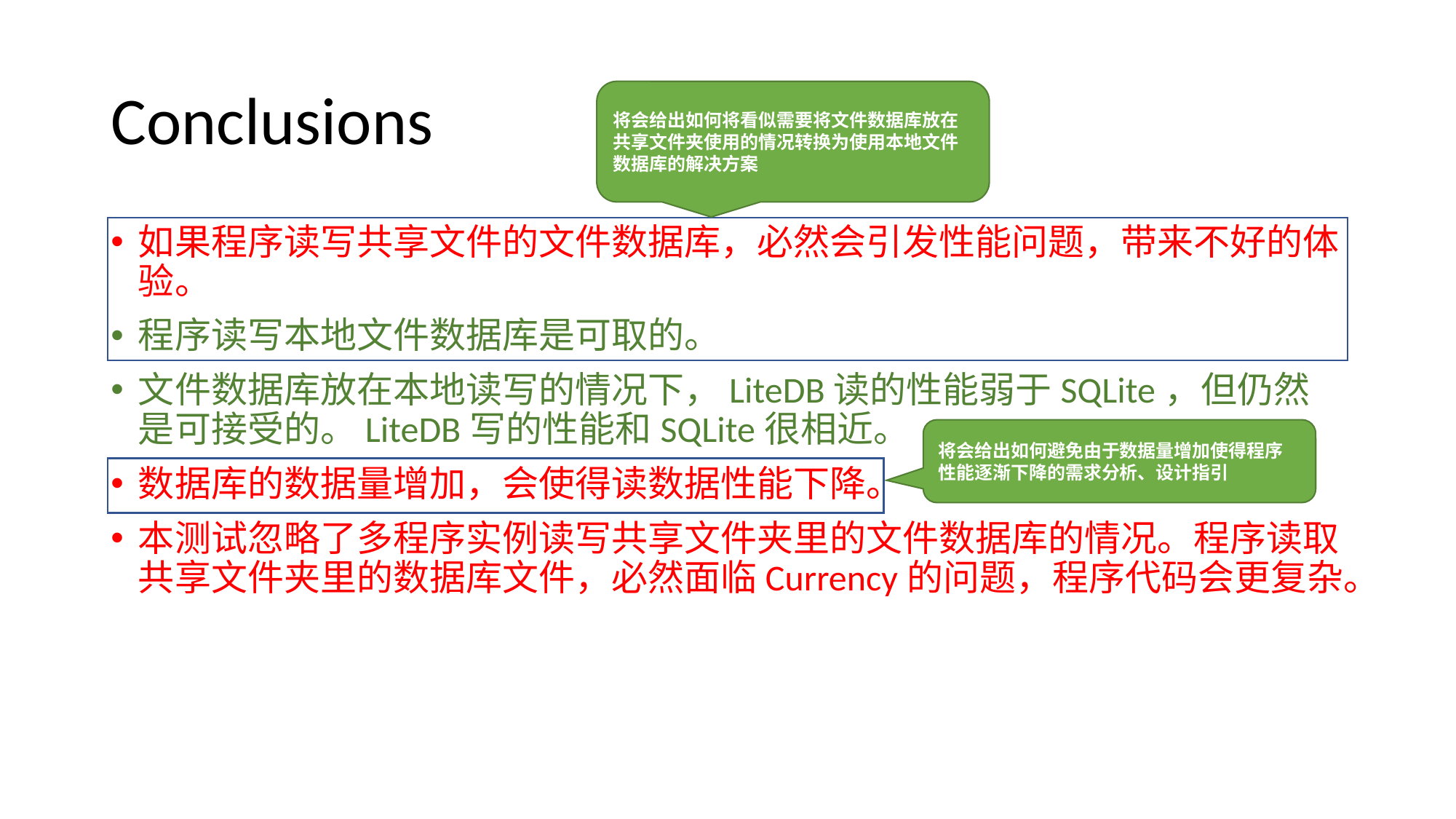

# Conclusions
将会给出如何将看似需要将文件数据库放在共享文件夹使用的情况转换为使用本地文件数据库的解决方案
如果程序读写共享文件的文件数据库，必然会引发性能问题，带来不好的体验。
程序读写本地文件数据库是可取的。
文件数据库放在本地读写的情况下，LiteDB读的性能弱于SQLite，但仍然是可接受的。LiteDB写的性能和SQLite很相近。
数据库的数据量增加，会使得读数据性能下降。
本测试忽略了多程序实例读写共享文件夹里的文件数据库的情况。程序读取共享文件夹里的数据库文件，必然面临Currency的问题，程序代码会更复杂。

将会给出如何避免由于数据量增加使得程序性能逐渐下降的需求分析、设计指引